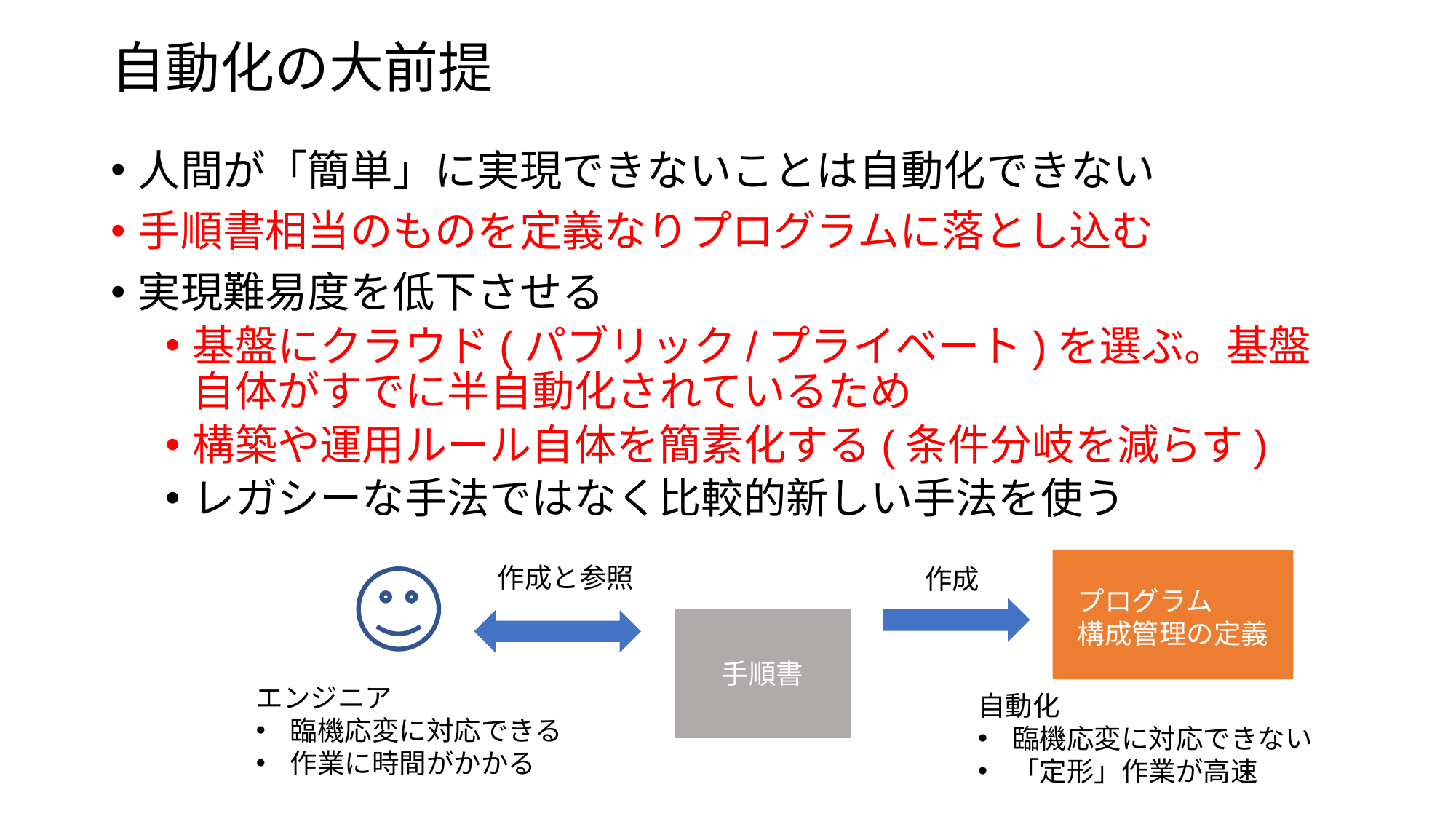

# 自動化の大前提
人間が「簡単」に実現できないことは自動化できない
手順書相当のものを定義なりプログラムに落とし込む
実現難易度を低下させる
基盤にクラウド(パブリック/プライベート)を選ぶ。基盤自体がすでに半自動化されているため
構築や運用ルール自体を簡素化する(条件分岐を減らす)
レガシーな手法ではなく比較的新しい手法を使う

作成と参照
作成

プログラム
構成管理の定義

手順書
エンジニア
臨機応変に対応できる
作業に時間がかかる
自動化
臨機応変に対応できない
「定形」作業が高速